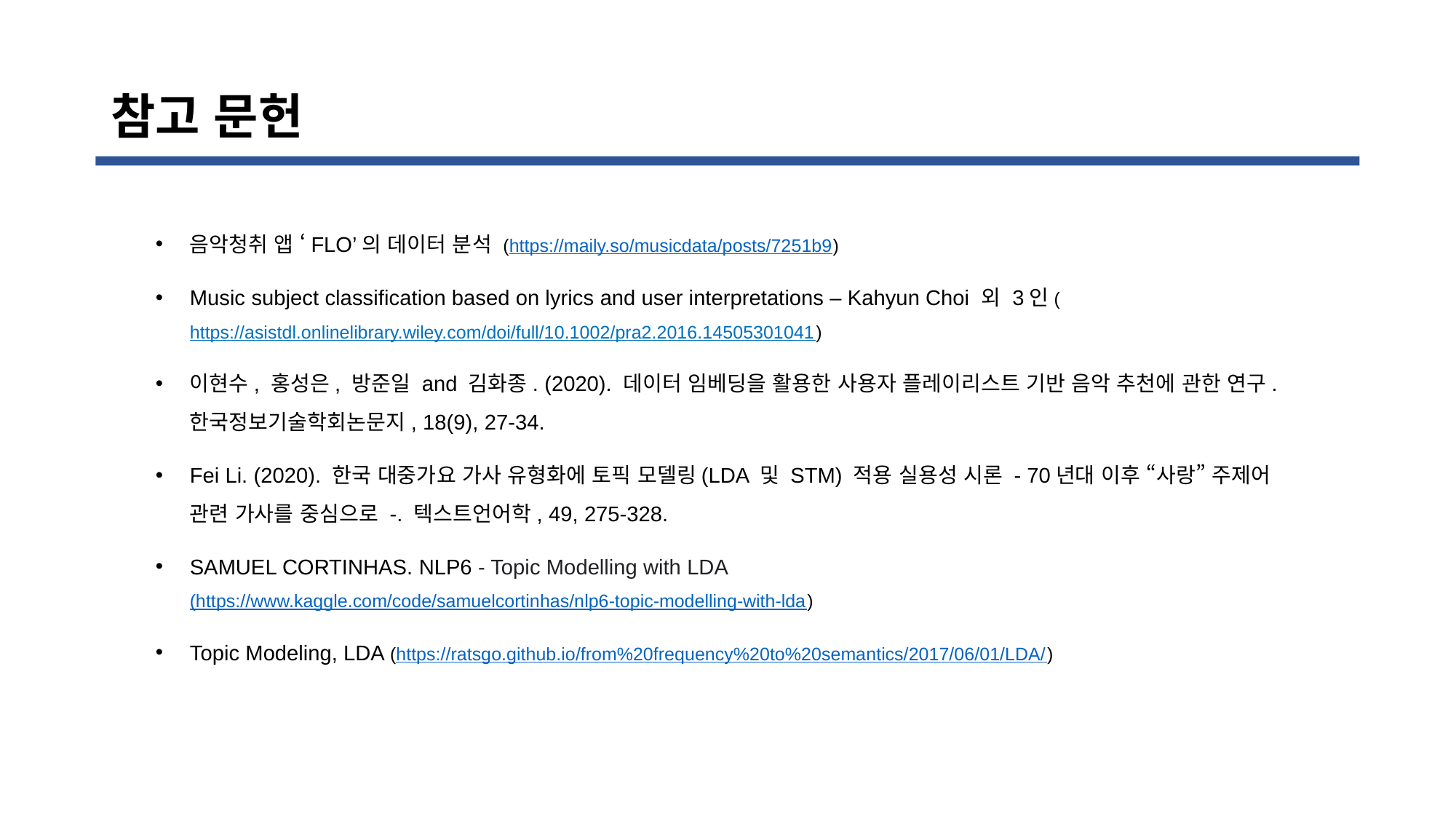

참고 문헌

음악청취 앱 ‘FLO’의 데이터 분석 (https://maily.so/musicdata/posts/7251b9)
Music subject classification based on lyrics and user interpretations – Kahyun Choi 외 3인(https://asistdl.onlinelibrary.wiley.com/doi/full/10.1002/pra2.2016.14505301041)
이현수, 홍성은, 방준일 and 김화종. (2020). 데이터 임베딩을 활용한 사용자 플레이리스트 기반 음악 추천에 관한 연구. 한국정보기술학회논문지, 18(9), 27-34.
Fei Li. (2020). 한국 대중가요 가사 유형화에 토픽 모델링(LDA 및 STM) 적용 실용성 시론 - 70년대 이후 “사랑” 주제어 관련 가사를 중심으로 -. 텍스트언어학, 49, 275-328.
SAMUEL CORTINHAS. NLP6 - Topic Modelling with LDA (https://www.kaggle.com/code/samuelcortinhas/nlp6-topic-modelling-with-lda)
Topic Modeling, LDA (https://ratsgo.github.io/from%20frequency%20to%20semantics/2017/06/01/LDA/)